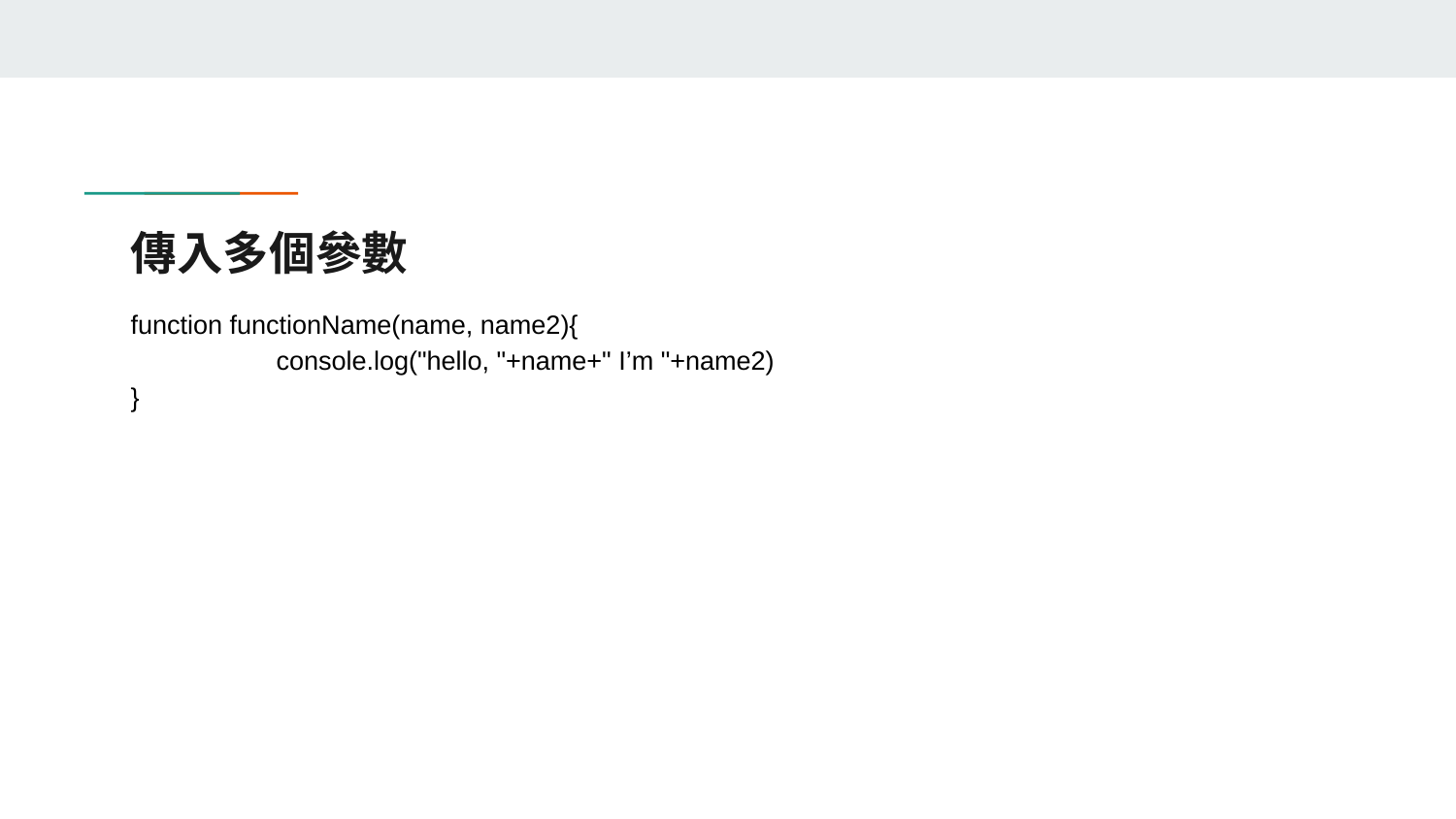

# 傳入多個參數

function functionName(name, name2){
	console.log("hello, "+name+" I’m "+name2)
}